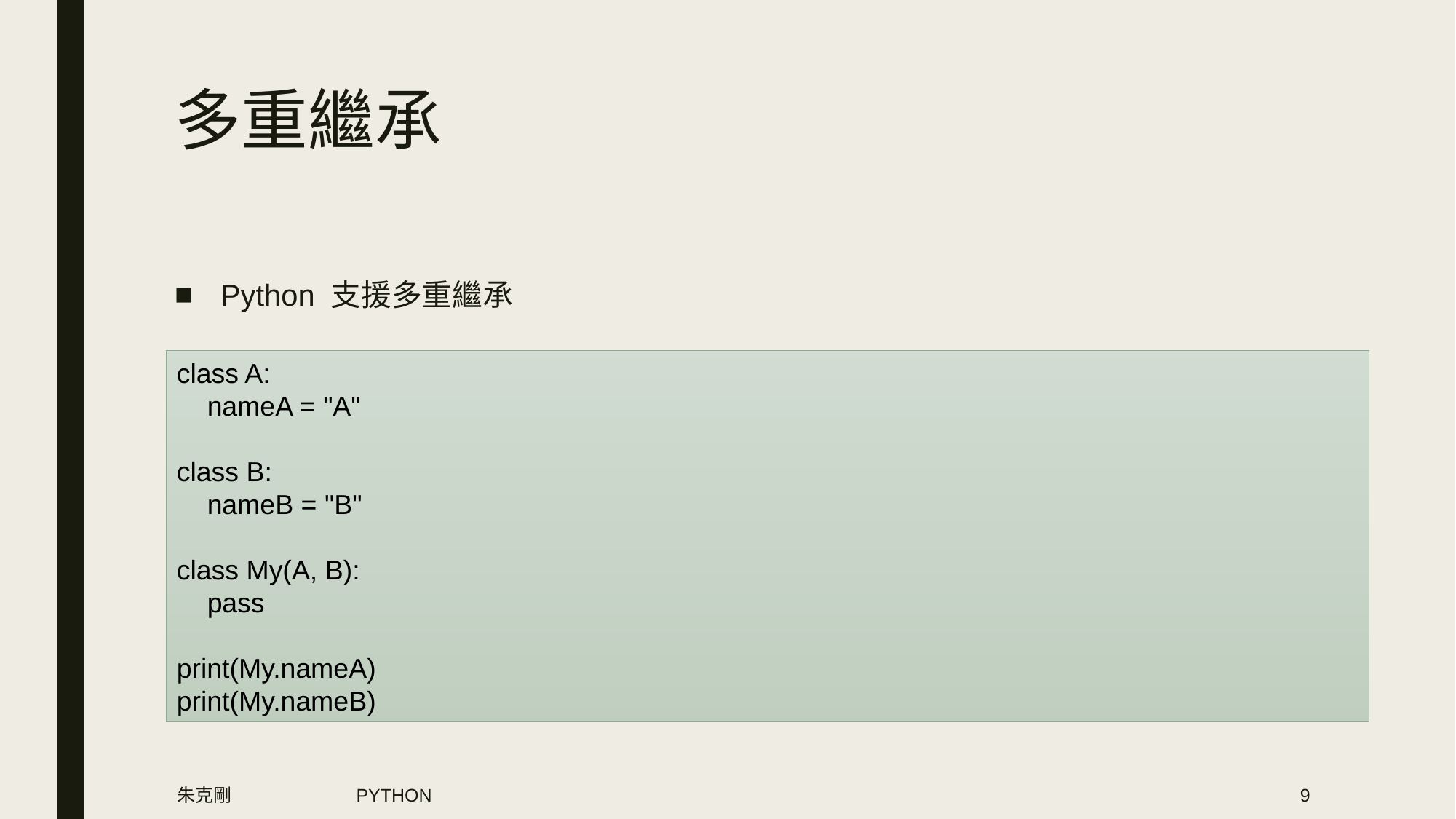

# 多重繼承
Python 支援多重繼承
class A:
    nameA = "A"

class B:
    nameB = "B"

class My(A, B):
    pass

print(My.nameA)
print(My.nameB)
朱克剛
PYTHON
9